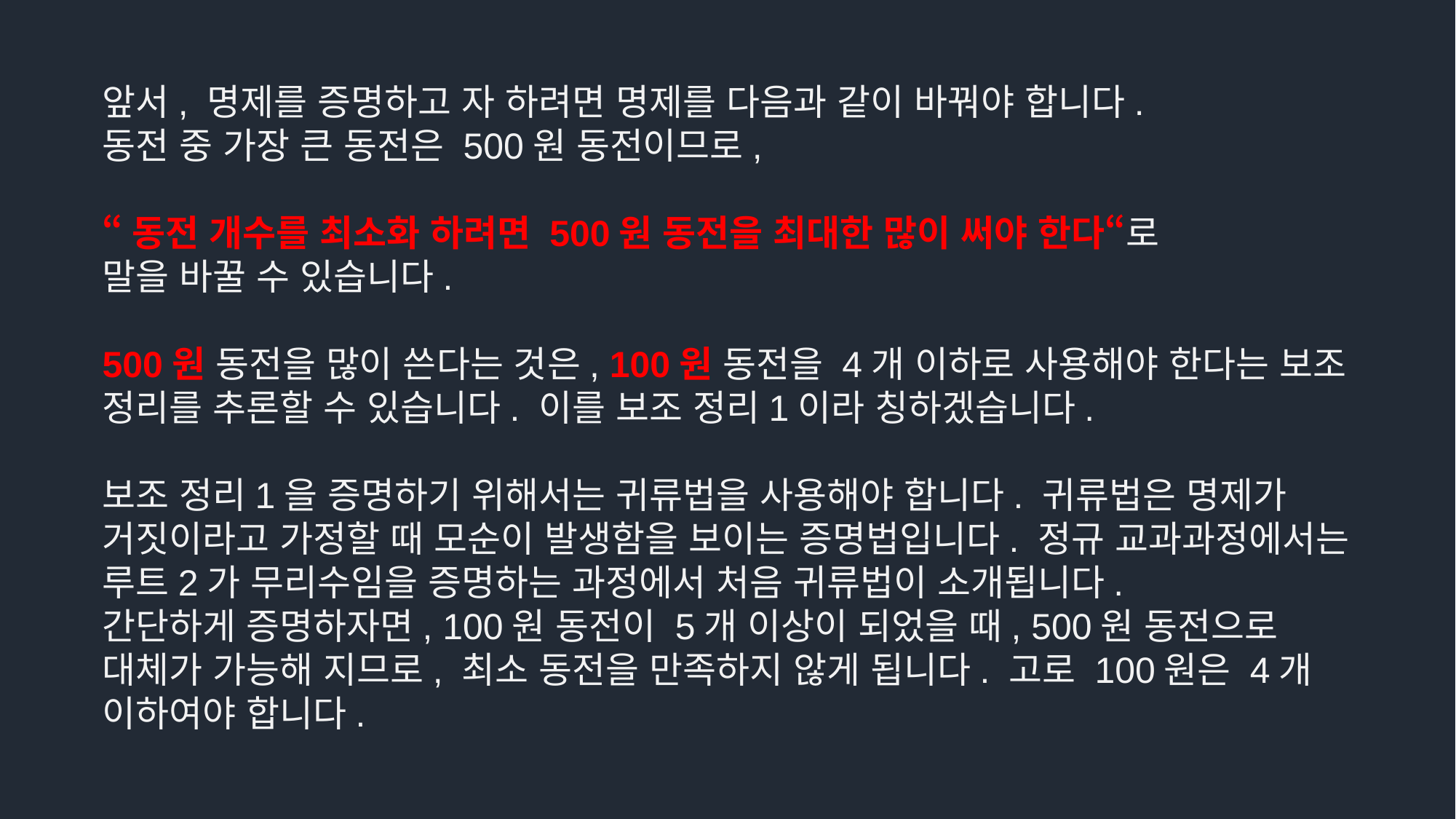

앞서, 명제를 증명하고 자 하려면 명제를 다음과 같이 바꿔야 합니다.
동전 중 가장 큰 동전은 500원 동전이므로,

“동전 개수를 최소화 하려면 500원 동전을 최대한 많이 써야 한다“로
말을 바꿀 수 있습니다.

500원 동전을 많이 쓴다는 것은, 100원 동전을 4개 이하로 사용해야 한다는 보조 정리를 추론할 수 있습니다. 이를 보조 정리1이라 칭하겠습니다.

보조 정리1을 증명하기 위해서는 귀류법을 사용해야 합니다. 귀류법은 명제가 거짓이라고 가정할 때 모순이 발생함을 보이는 증명법입니다. 정규 교과과정에서는 루트2가 무리수임을 증명하는 과정에서 처음 귀류법이 소개됩니다.
간단하게 증명하자면, 100원 동전이 5개 이상이 되었을 때, 500원 동전으로 대체가 가능해 지므로, 최소 동전을 만족하지 않게 됩니다. 고로 100원은 4개 이하여야 합니다.